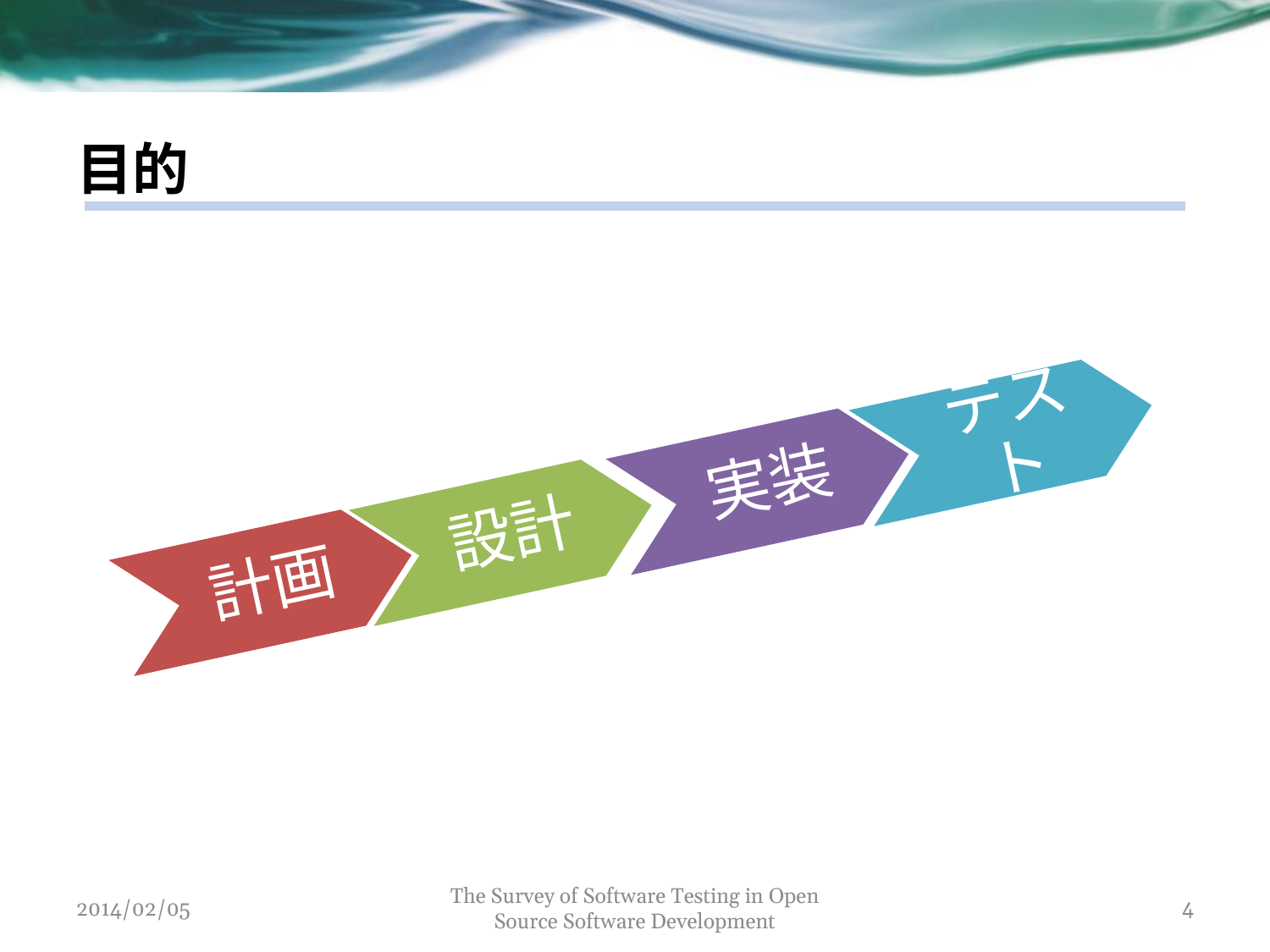

目的
テスト
実装
設計
計画
2014/02/05
The Survey of Software Testing in Open Source Software Development
4